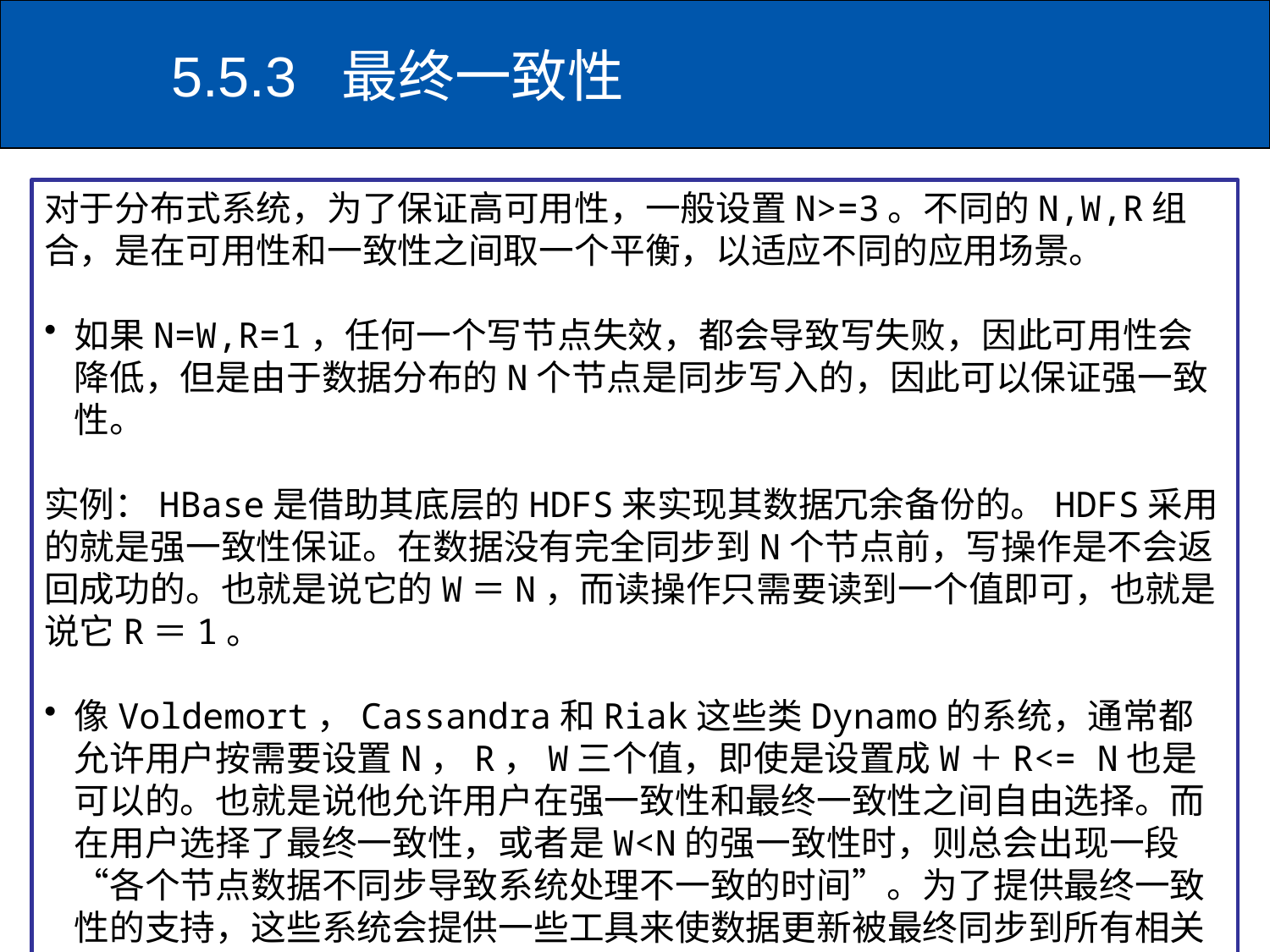

5.5.3  最终一致性
对于分布式系统，为了保证高可用性，一般设置N>=3。不同的N,W,R组合，是在可用性和一致性之间取一个平衡，以适应不同的应用场景。

如果N=W,R=1，任何一个写节点失效，都会导致写失败，因此可用性会降低，但是由于数据分布的N个节点是同步写入的，因此可以保证强一致性。

实例：HBase是借助其底层的HDFS来实现其数据冗余备份的。HDFS采用的就是强一致性保证。在数据没有完全同步到N个节点前，写操作是不会返回成功的。也就是说它的W＝N，而读操作只需要读到一个值即可，也就是说它R＝1。

像Voldemort，Cassandra和Riak这些类Dynamo的系统，通常都允许用户按需要设置N，R，W三个值，即使是设置成W＋R<= N也是可以的。也就是说他允许用户在强一致性和最终一致性之间自由选择。而在用户选择了最终一致性，或者是W<N的强一致性时，则总会出现一段“各个节点数据不同步导致系统处理不一致的时间”。为了提供最终一致性的支持，这些系统会提供一些工具来使数据更新被最终同步到所有相关节点。